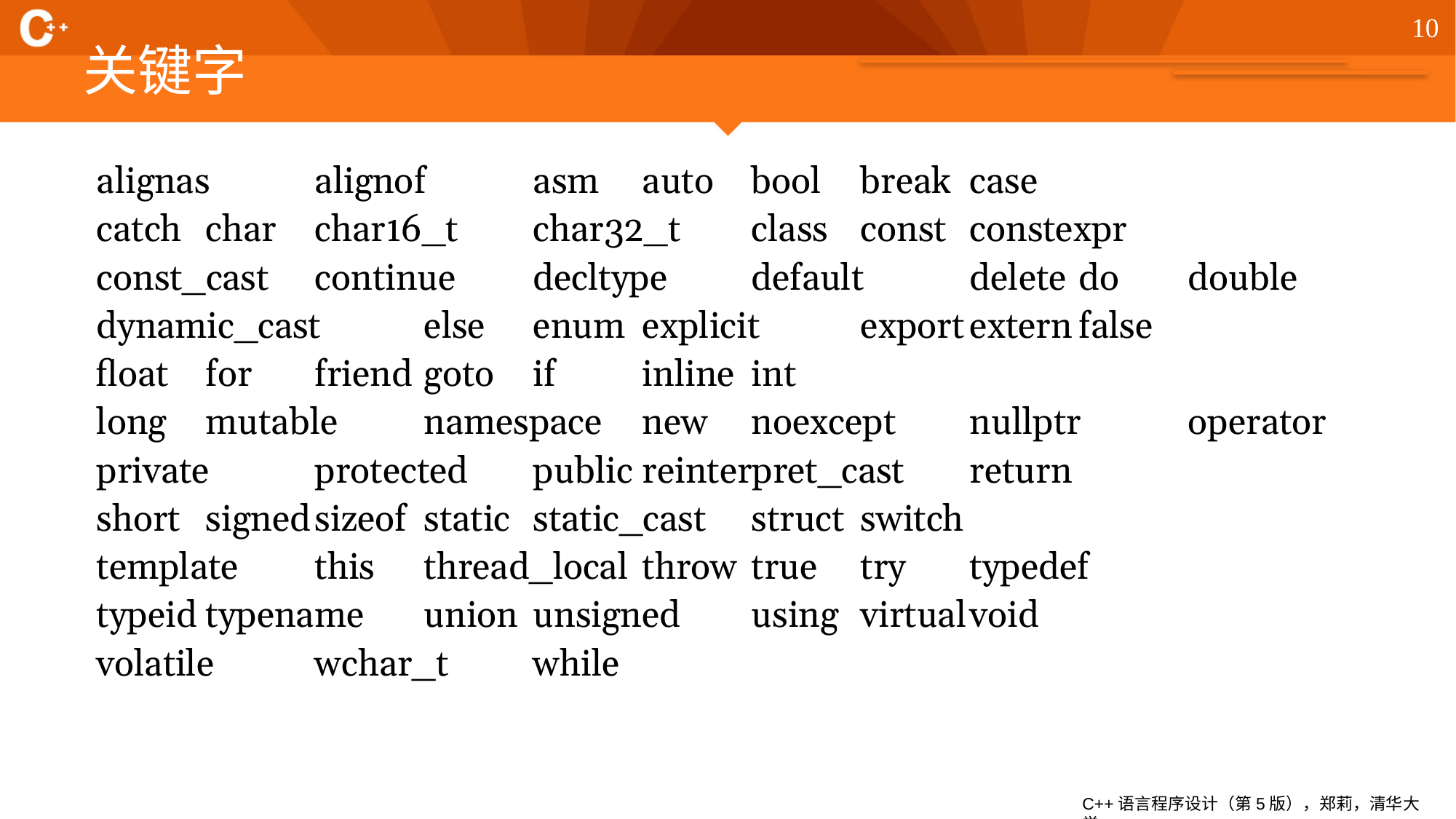

10
# 关键字
alignas	alignof	asm	auto	bool	break	case
catch	char	char16_t	char32_t	class	const	constexpr
const_cast	continue	decltype	default	delete	do	double
dynamic_cast	else	enum	explicit	export	extern	false
float	for	friend	goto	if	inline	int
long	mutable	namespace	new	noexcept	nullptr	operator
private	protected	public	reinterpret_cast	return
short	signed	sizeof	static	static_cast	struct	switch
template	this	thread_local	throw	true	try	typedef
typeid	typename	union	unsigned	using	virtual	void
volatile	wchar_t	while